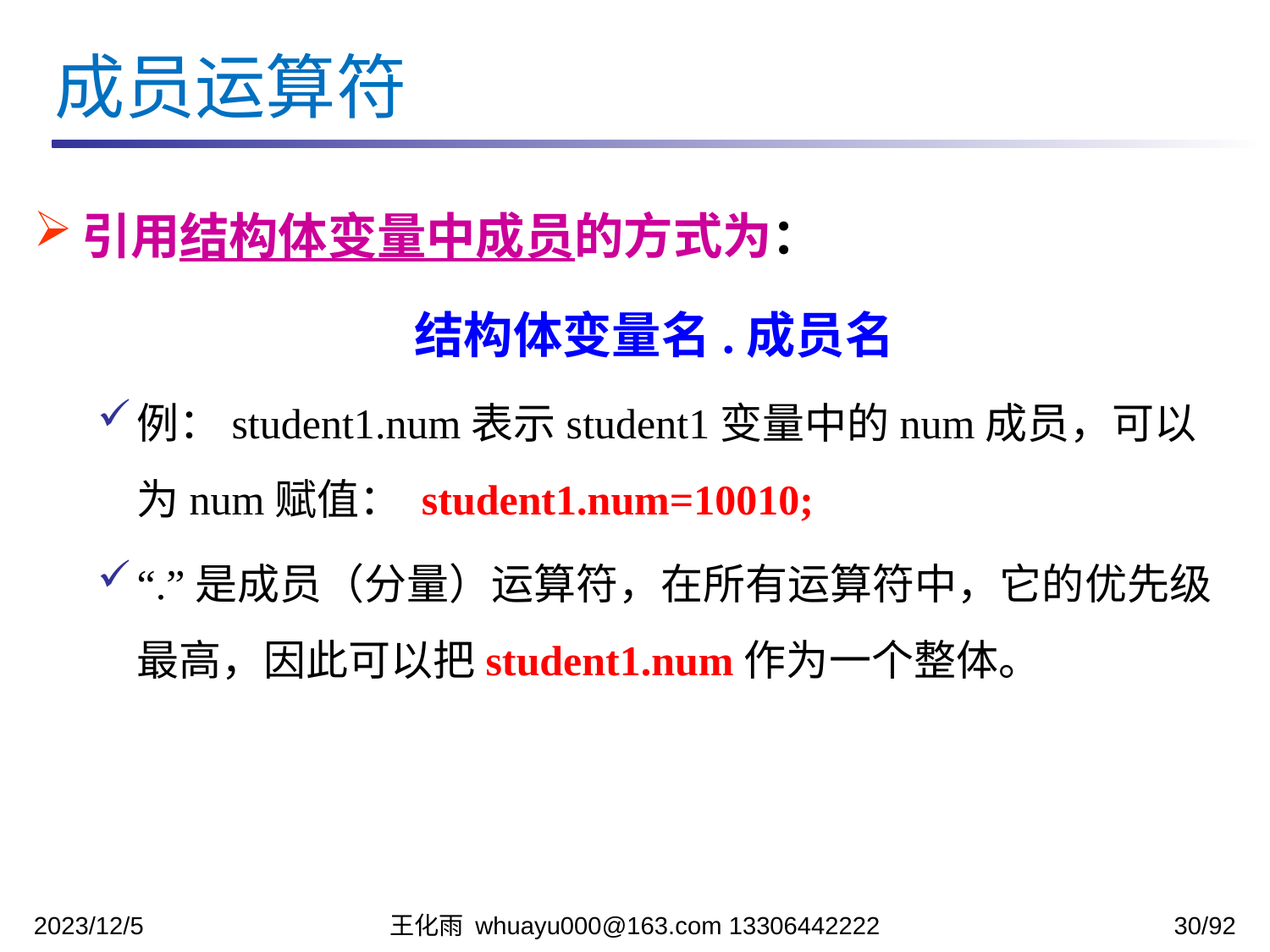

成员运算符
引用结构体变量中成员的方式为：
			结构体变量名.成员名
例：student1.num表示student1变量中的num成员，可以为num赋值： student1.num=10010;
“.”是成员（分量）运算符，在所有运算符中，它的优先级最高，因此可以把student1.num作为一个整体。
2023/12/5
王化雨 whuayu000@163.com 13306442222
30/92